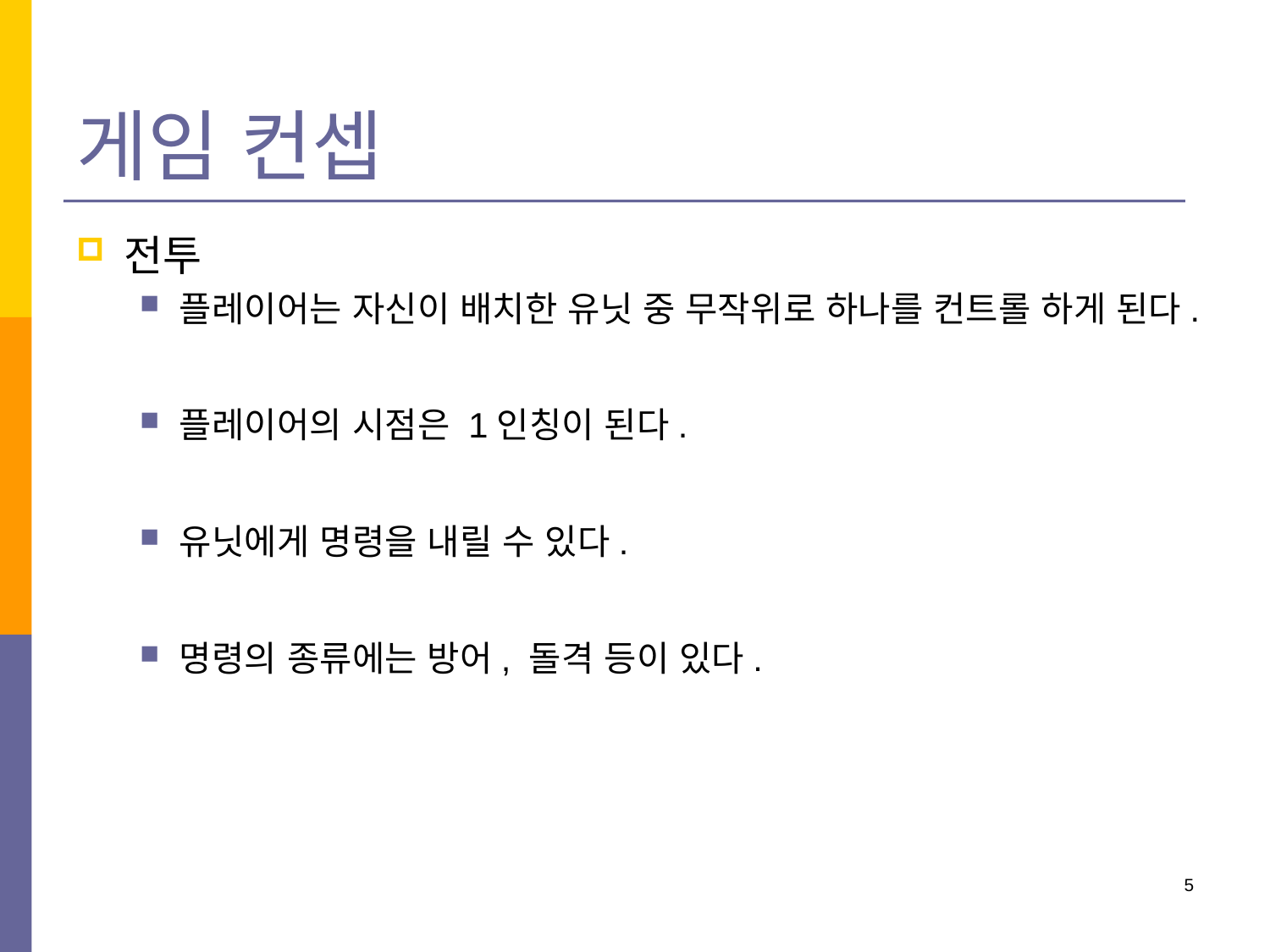

# 게임 컨셉
전투
플레이어는 자신이 배치한 유닛 중 무작위로 하나를 컨트롤 하게 된다.

플레이어의 시점은 1인칭이 된다.

유닛에게 명령을 내릴 수 있다.

명령의 종류에는 방어, 돌격 등이 있다.
5